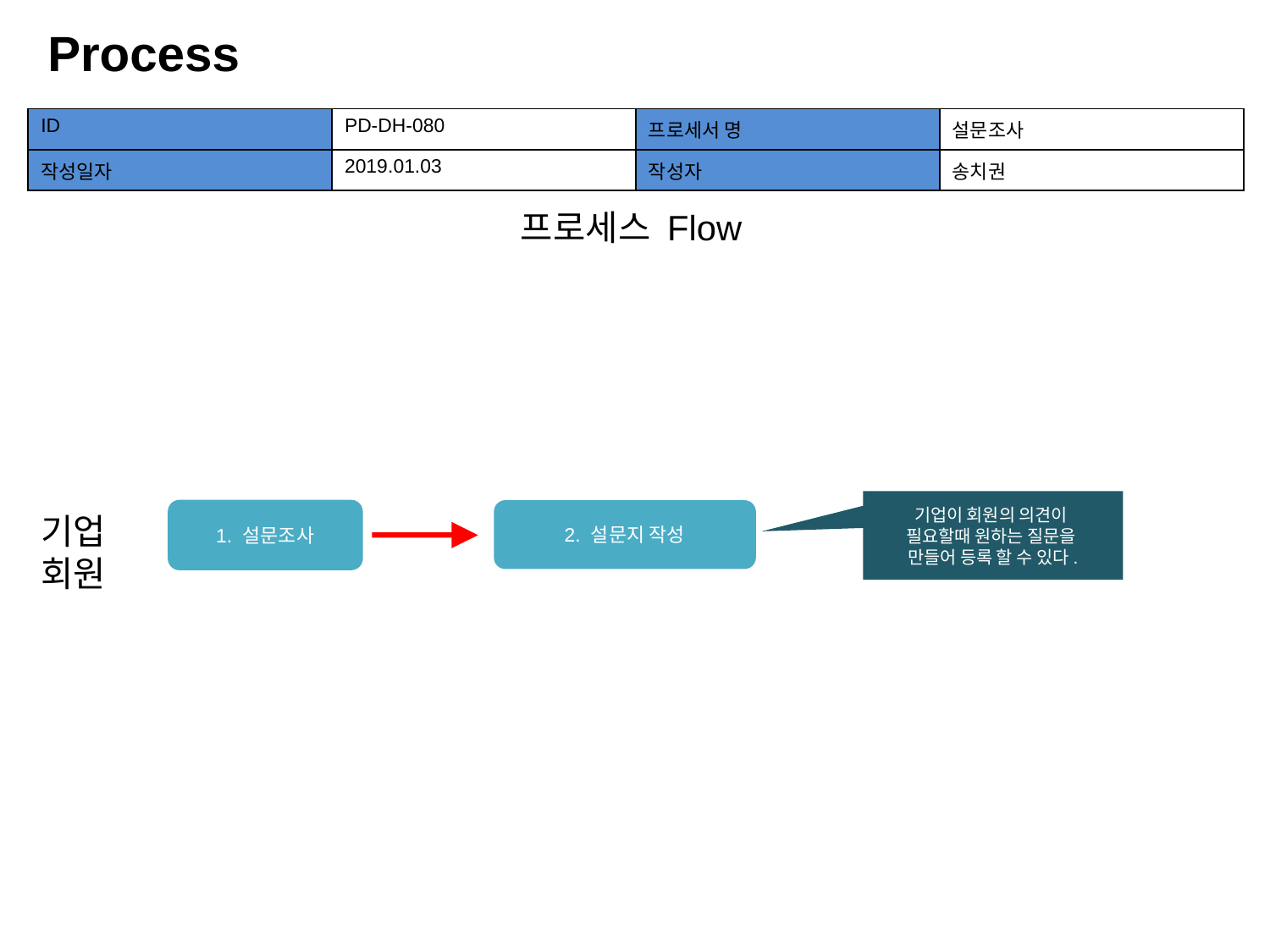

Process

| ID | PD-DH-080 | 프로세서 명 | 설문조사 |
| --- | --- | --- | --- |
| 작성일자 | 2019.01.03 | 작성자 | 송치권 |
프로세스 Flow
기업이 회원의 의견이
필요할때 원하는 질문을
만들어 등록 할 수 있다.
1. 설문조사
2. 설문지 작성
기업
회원